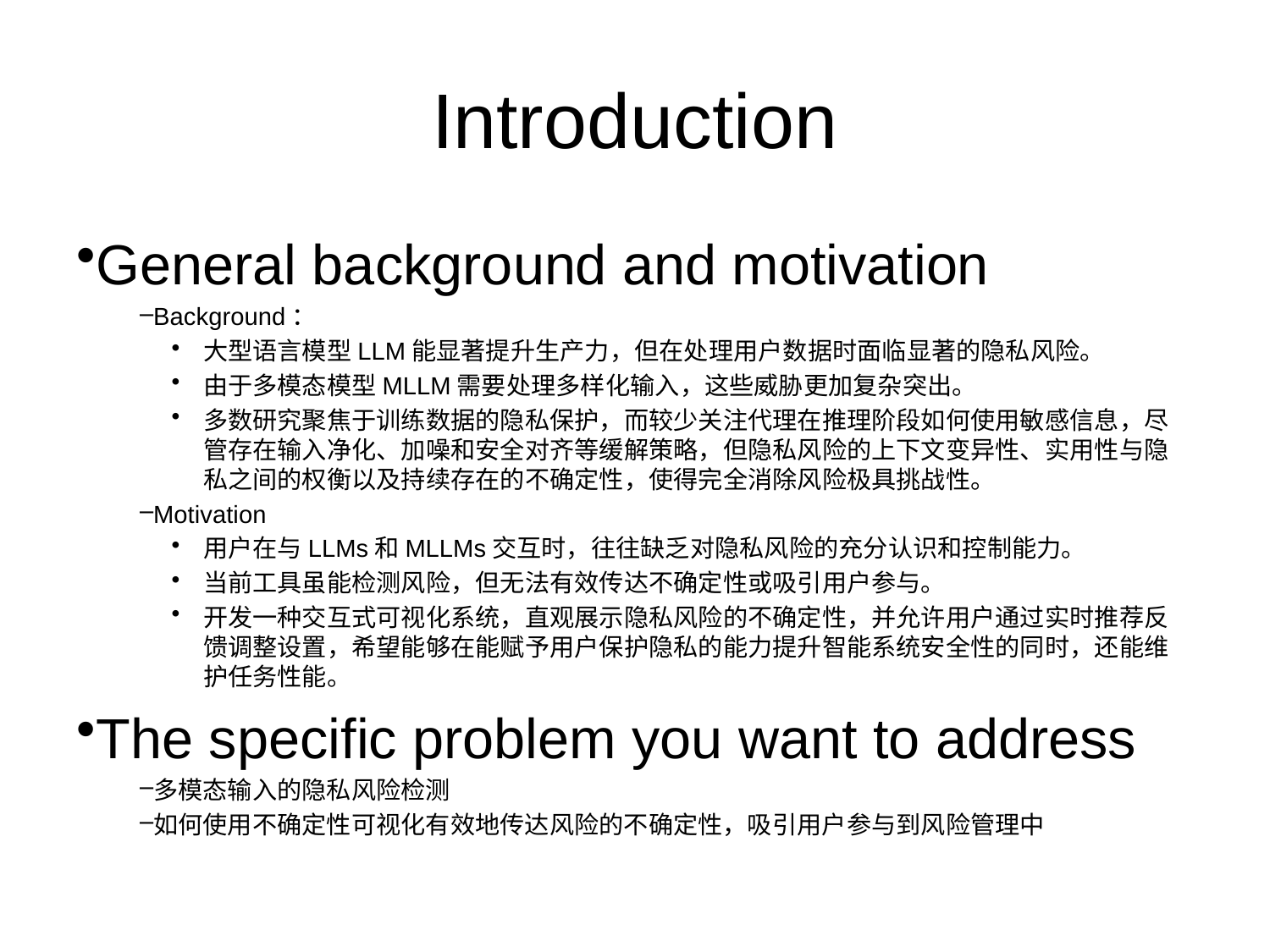

# Introduction
General background and motivation
Background：
大型语言模型LLM能显著提升生产力，但在处理用户数据时面临显著的隐私风险。
由于多模态模型MLLM需要处理多样化输入，这些威胁更加复杂突出。
多数研究聚焦于训练数据的隐私保护，而较少关注代理在推理阶段如何使用敏感信息，尽管存在输入净化、加噪和安全对齐等缓解策略，但隐私风险的上下文变异性、实用性与隐私之间的权衡以及持续存在的不确定性，使得完全消除风险极具挑战性。
Motivation
用户在与LLMs和MLLMs交互时，往往缺乏对隐私风险的充分认识和控制能力。
当前工具虽能检测风险，但无法有效传达不确定性或吸引用户参与。
开发一种交互式可视化系统，直观展示隐私风险的不确定性，并允许用户通过实时推荐反馈调整设置，希望能够在能赋予用户保护隐私的能力提升智能系统安全性的同时，还能维护任务性能。
The specific problem you want to address
多模态输入的隐私风险检测
如何使用不确定性可视化有效地传达风险的不确定性，吸引用户参与到风险管理中